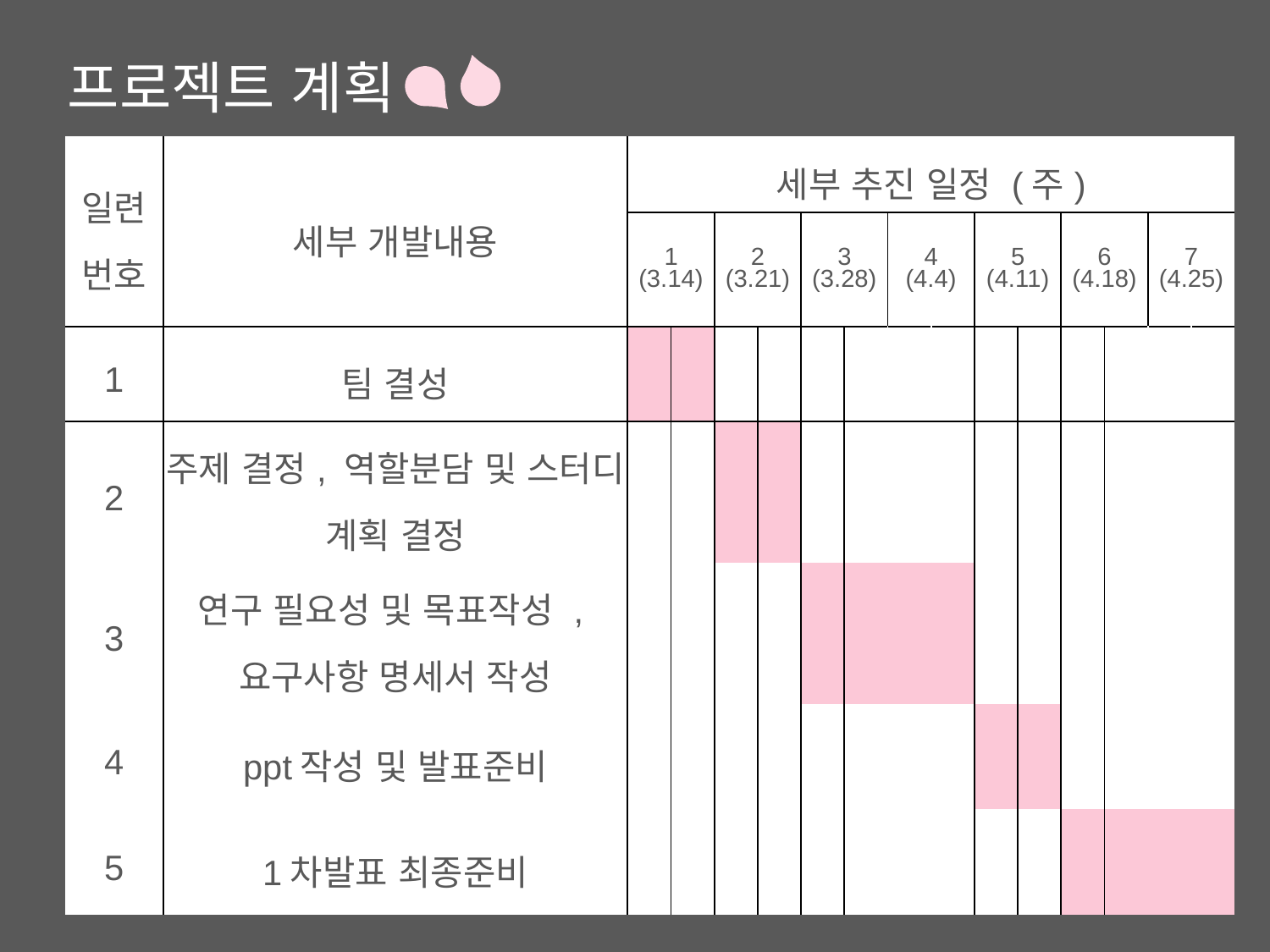

프로젝트 계획

| 일련 번호 | 세부 개발내용 | 세부 추진 일정 (주) |  |  |  |  |  |  |  |  |  |  |  |  |  |
| --- | --- | --- | --- | --- | --- | --- | --- | --- | --- | --- | --- | --- | --- | --- | --- |
|  |  | 1 (3.14) |  | 2 (3.21) |  | 3 (3.28) |  | 4 (4.4) |  | 5 (4.11) |  | 6 (4.18) |  | 7 (4.25) |  |
| 1 | 팀 결성 |  |  |  |  |  |  |  |  |  |  |  |  |  |  |
| 2 | 주제 결정, 역할분담 및 스터디 계획 결정 |  |  |  |  |  |  |  |  |  |  |  |  |  |  |
| 3 | 연구 필요성 및 목표작성 , 요구사항 명세서 작성 |  |  |  |  |  |  |  |  |  |  |  |  |  |  |
| 4 | ppt작성 및 발표준비 |  |  |  |  |  |  |  |  |  |  |  |  |  |  |
| 5 | 1차발표 최종준비 |  |  |  |  |  |  |  |  |  |  |  |  |  |  |

이
이
박수진